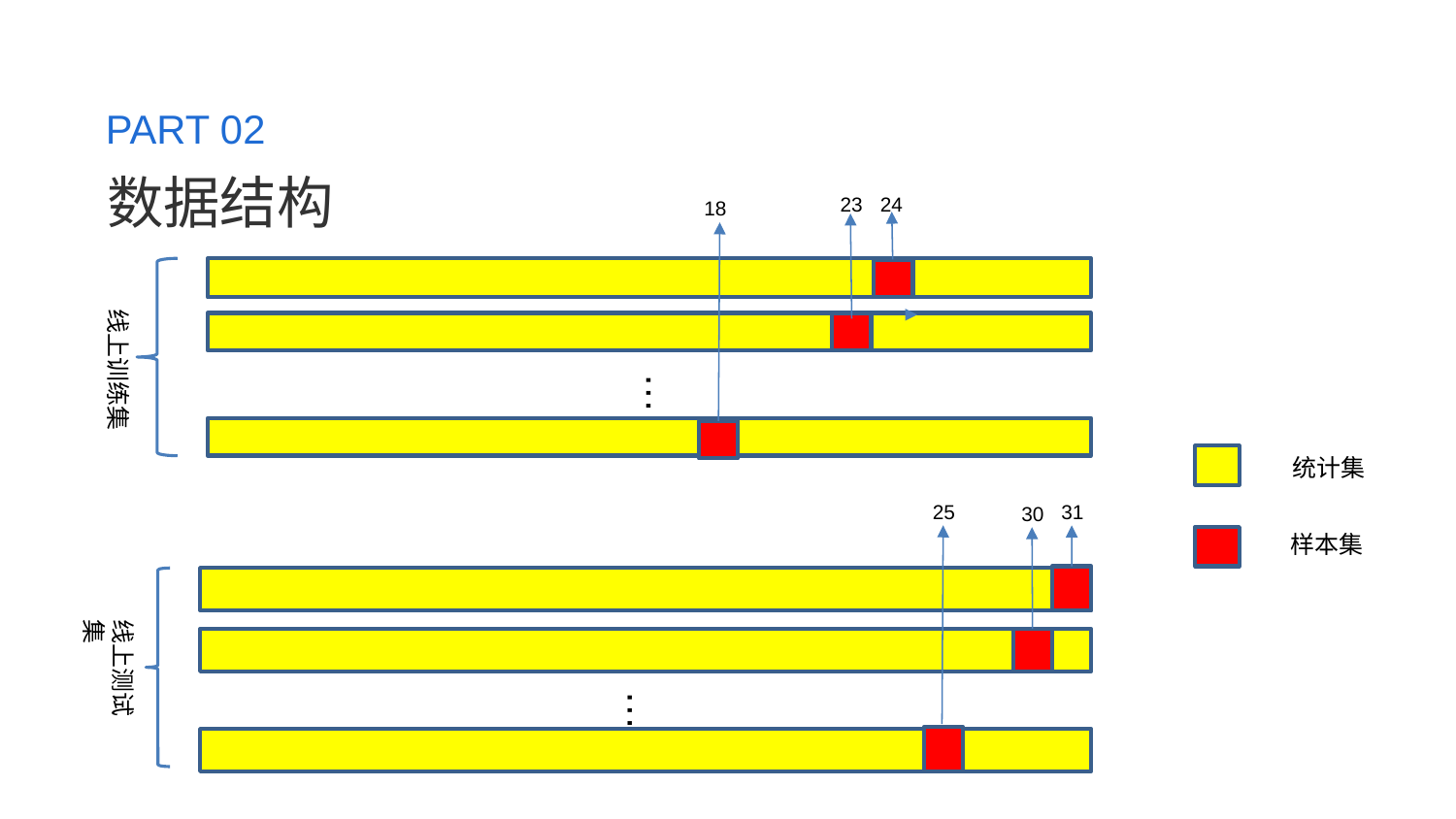

PART 02
数据结构
24
23
18

线上训练集

…

统计集
25
31
30
样本集

线上测试集

…